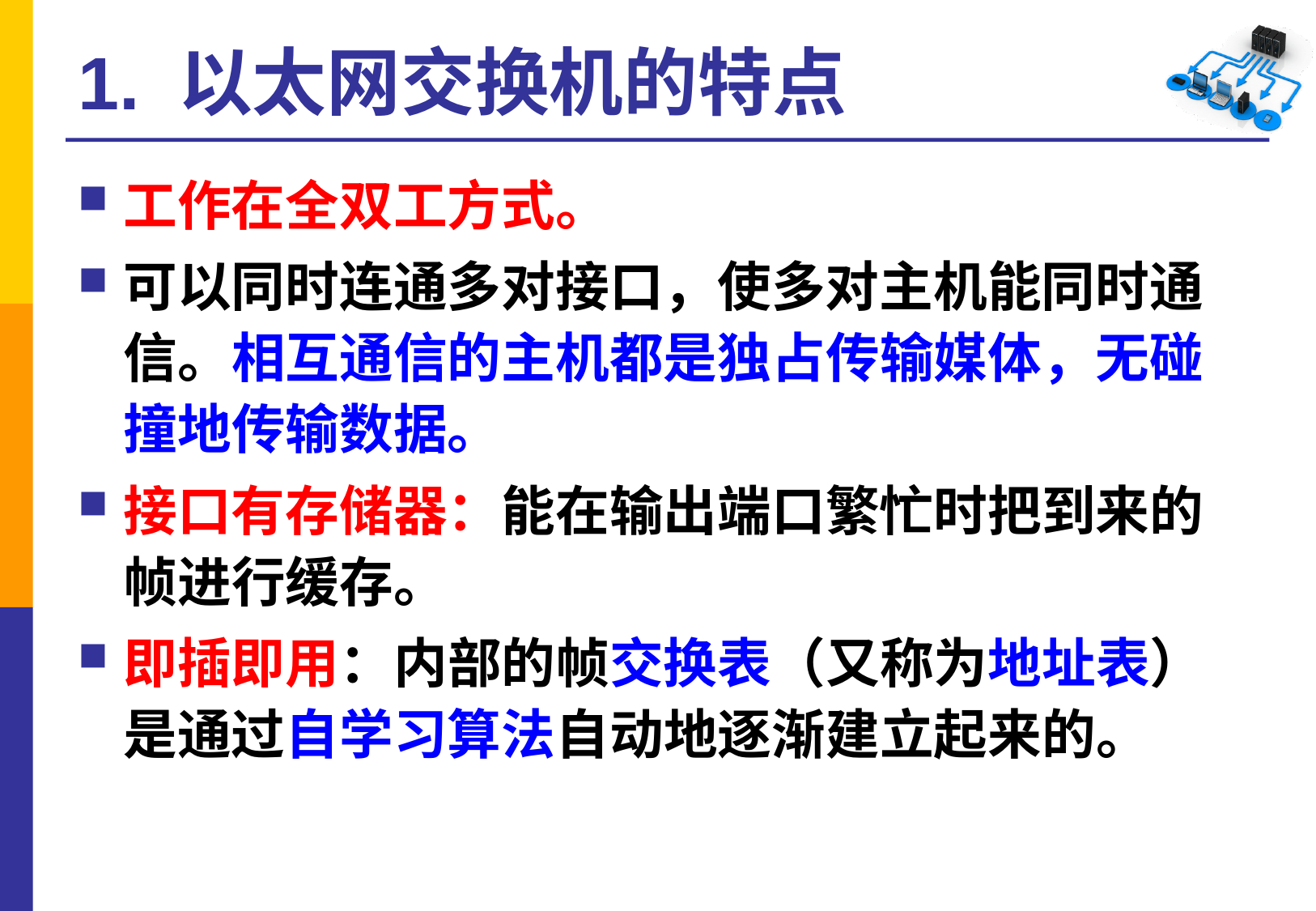

# 1. 以太网交换机的特点
工作在全双工方式。
可以同时连通多对接口，使多对主机能同时通信。相互通信的主机都是独占传输媒体，无碰撞地传输数据。
接口有存储器：能在输出端口繁忙时把到来的帧进行缓存。
即插即用：内部的帧交换表（又称为地址表）是通过自学习算法自动地逐渐建立起来的。